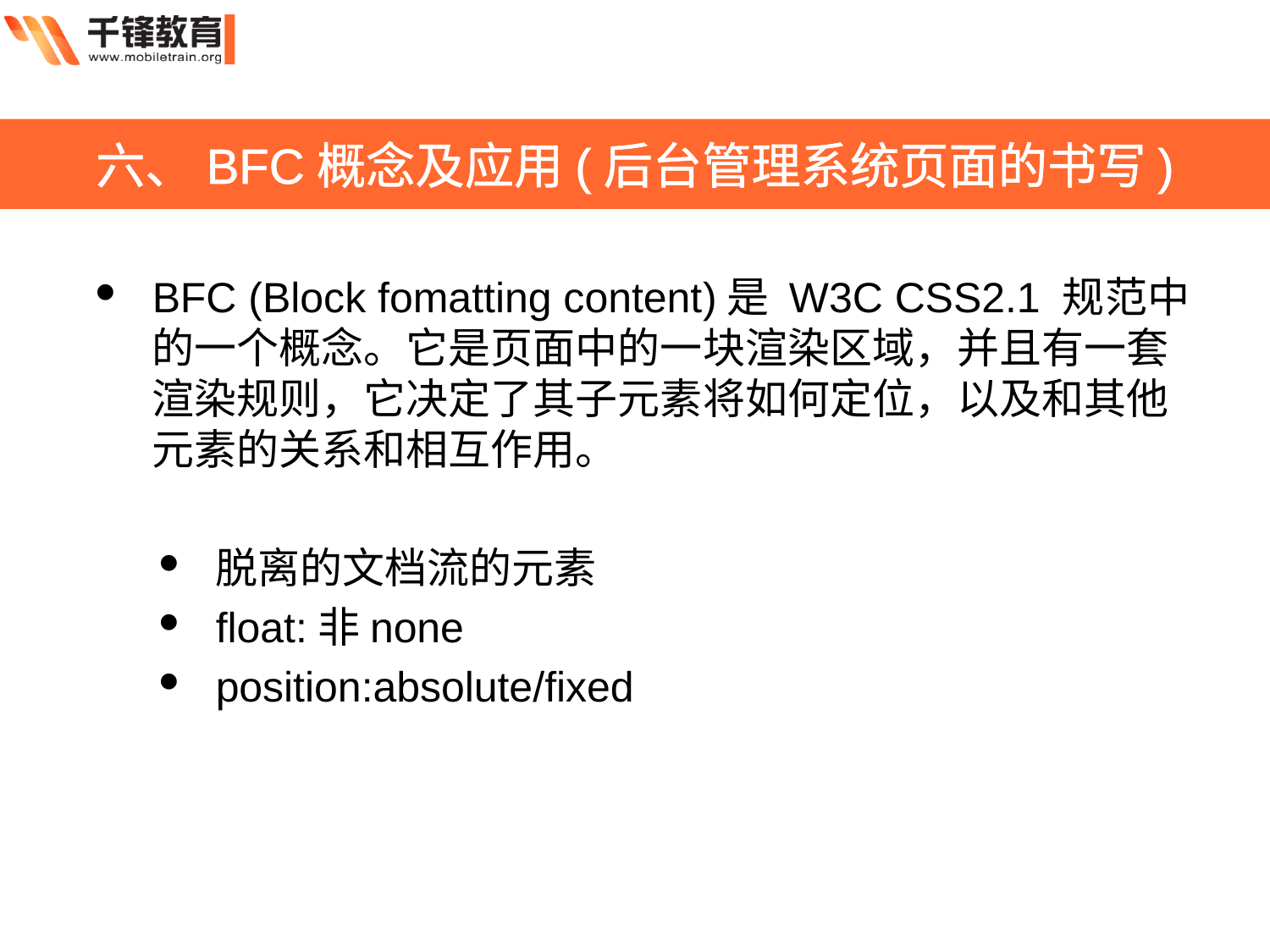

六、BFC概念及应用(后台管理系统页面的书写)
BFC (Block fomatting content)是 W3C CSS2.1 规范中的一个概念。它是页面中的一块渲染区域，并且有一套渲染规则，它决定了其子元素将如何定位，以及和其他元素的关系和相互作用。

脱离的文档流的元素
float:非none
position:absolute/fixed